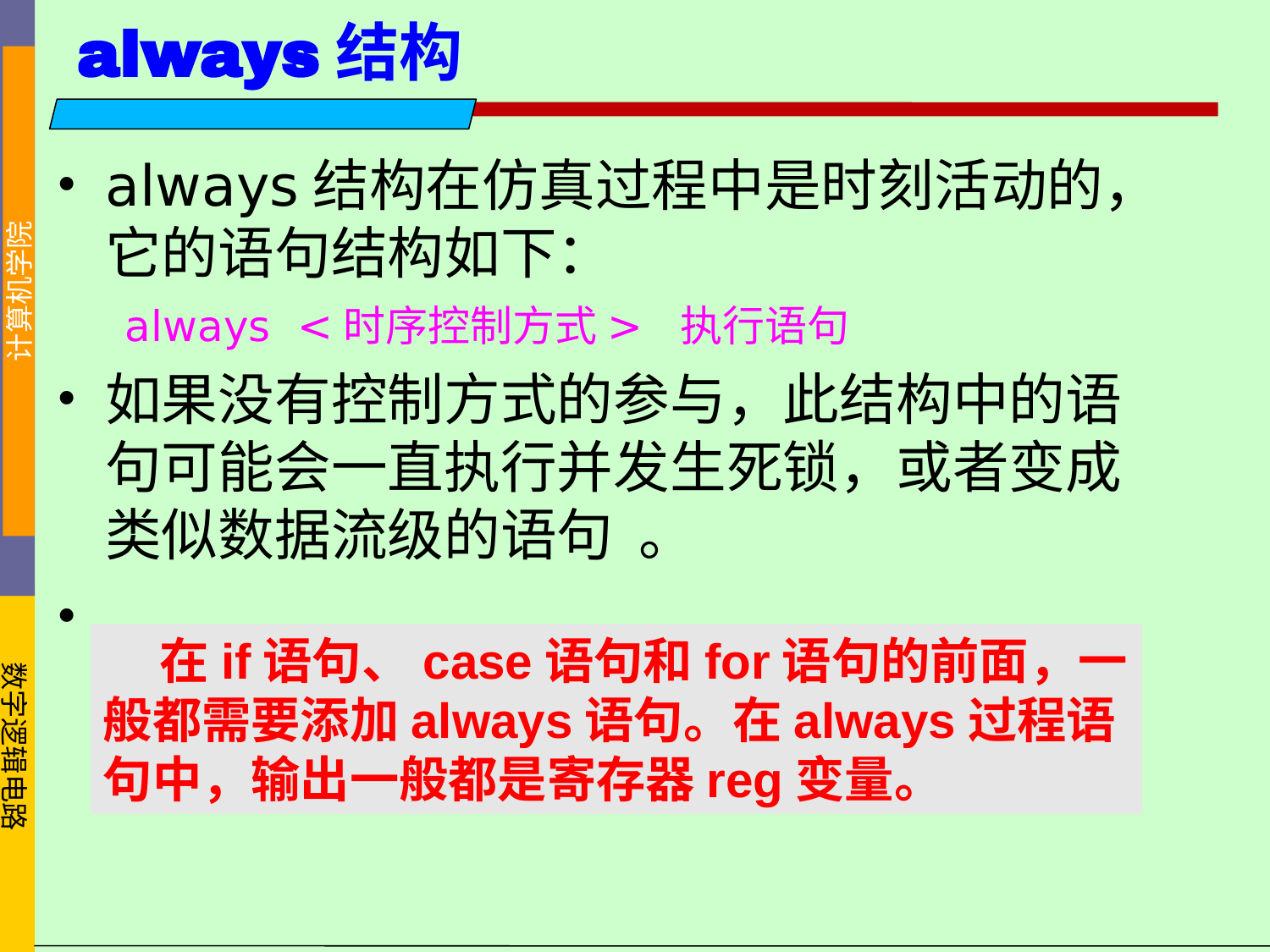

always结构
always结构在仿真过程中是时刻活动的，它的语句结构如下：
     always  <时序控制方式>  执行语句
如果没有控制方式的参与，此结构中的语句可能会一直执行并发生死锁，或者变成类似数据流级的语句  。

    在if语句、case语句和for语句的前面，一般都需要添加always语句。在always过程语句中，输出一般都是寄存器reg变量。